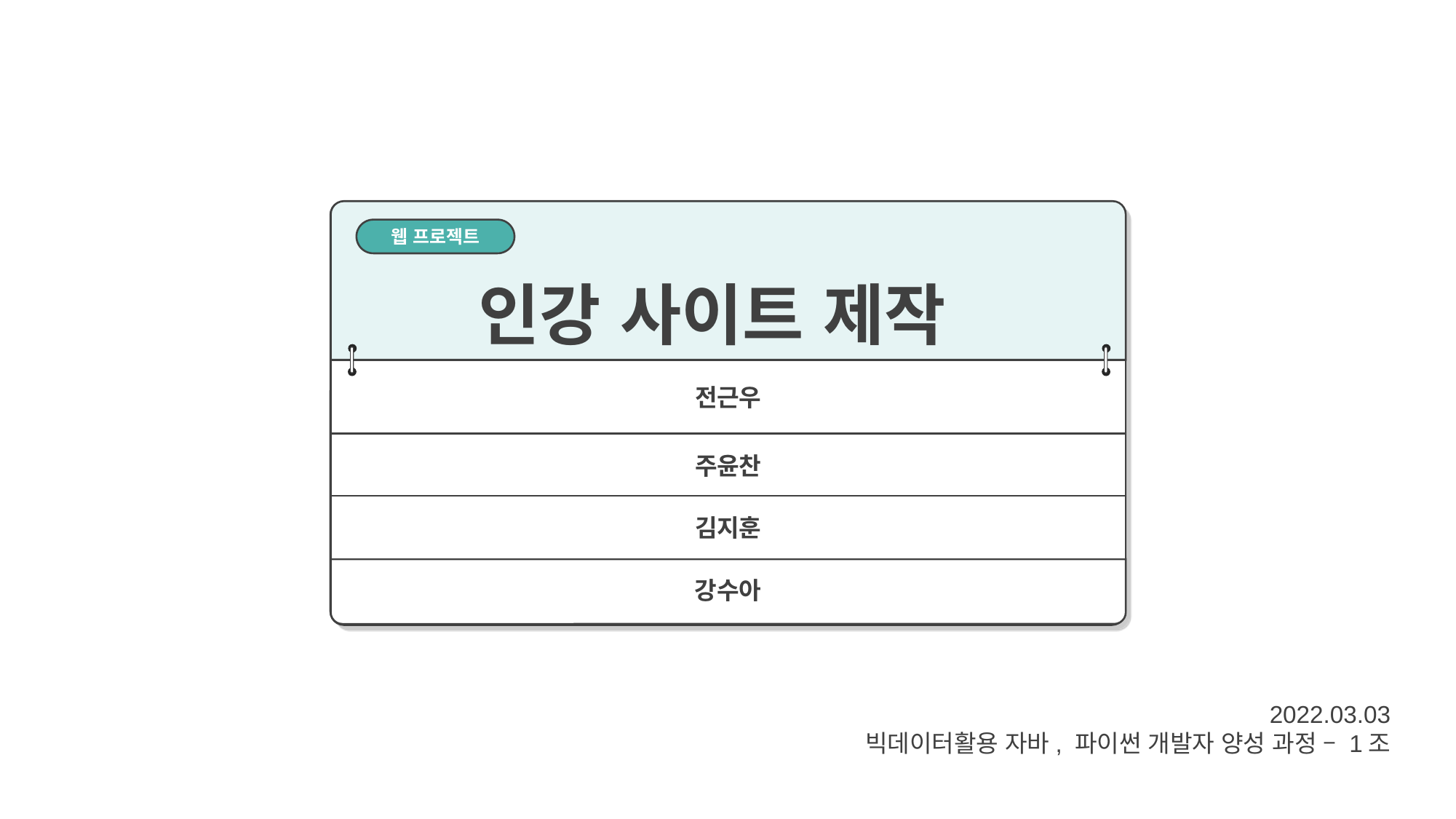

웹 프로젝트
인강 사이트 제작

전근우
주윤찬
김지훈
강수아
2022.03.03
빅데이터활용 자바, 파이썬 개발자 양성 과정 – 1조